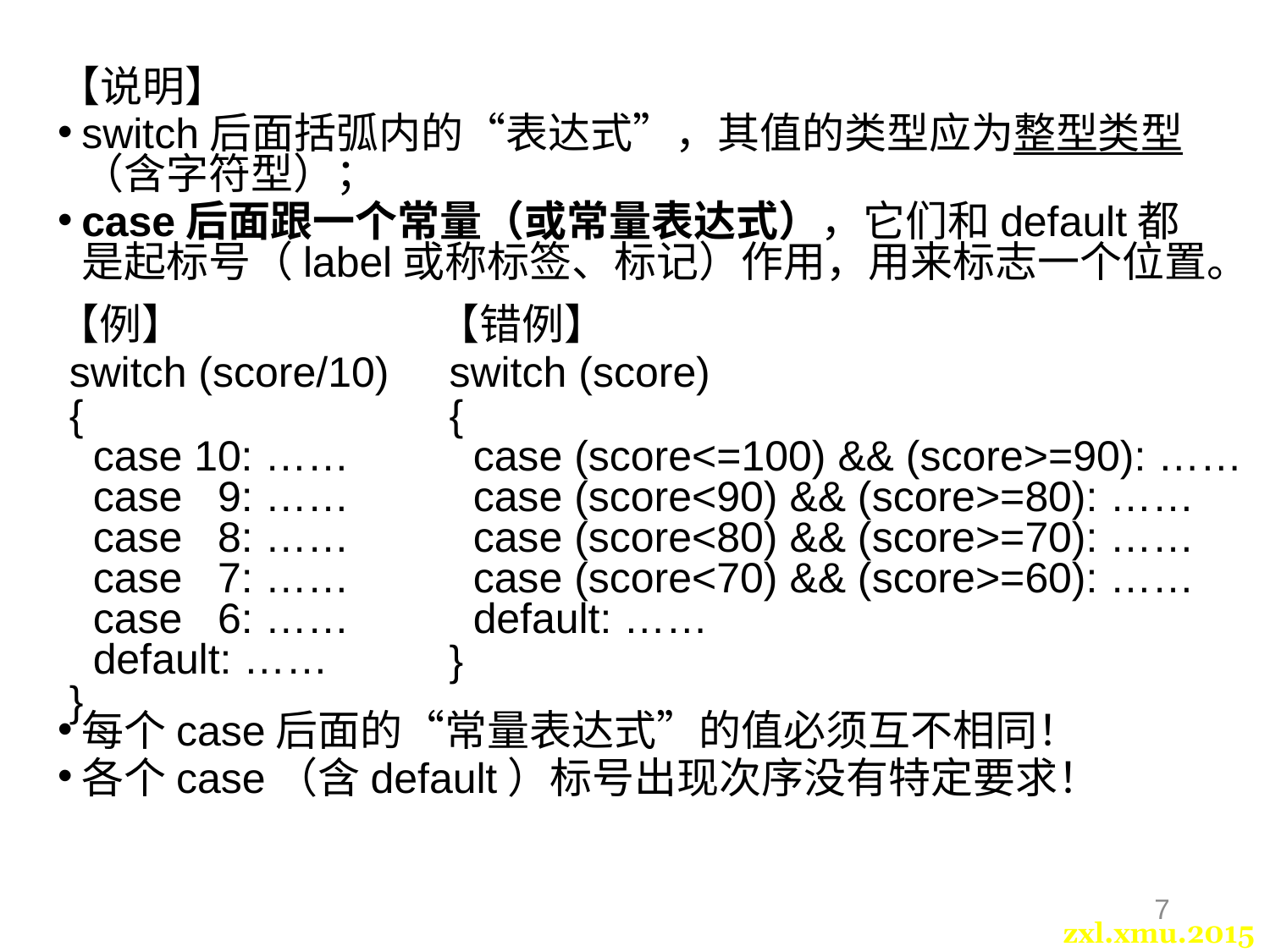

【说明】
switch后面括弧内的“表达式”，其值的类型应为整型类型（含字符型）；
case后面跟一个常量（或常量表达式），它们和default都是起标号（label或称标签、标记）作用，用来标志一个位置。

每个case后面的“常量表达式”的值必须互不相同！
各个case（含default）标号出现次序没有特定要求！
【例】
 switch (score/10)
 {
   case 10: ……
   case   9: ……
   case   8: ……
   case   7: ……
   case   6: ……
   default: ……
 }
【错例】
 switch (score)
 {
   case (score<=100) && (score>=90): ……
   case (score<90) && (score>=80): ……
   case (score<80) && (score>=70): ……
   case (score<70) && (score>=60): ……
   default: ……
 }
7